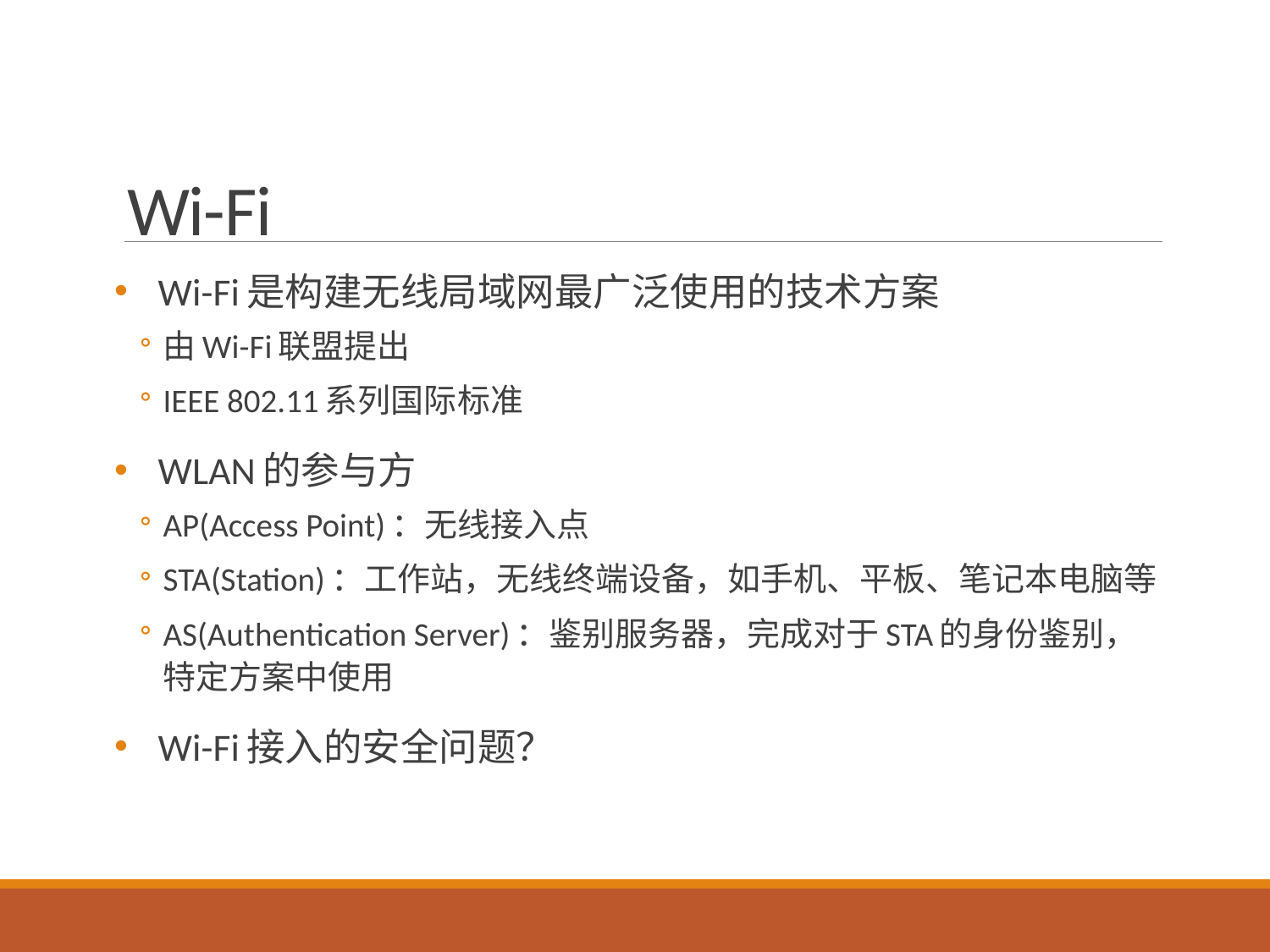

# Wi-Fi
Wi-Fi是构建无线局域网最广泛使用的技术方案
由Wi-Fi联盟提出
IEEE 802.11系列国际标准
WLAN的参与方
AP(Access Point)：无线接入点
STA(Station)：工作站，无线终端设备，如手机、平板、笔记本电脑等
AS(Authentication Server)：鉴别服务器，完成对于STA的身份鉴别，特定方案中使用
Wi-Fi接入的安全问题？
2